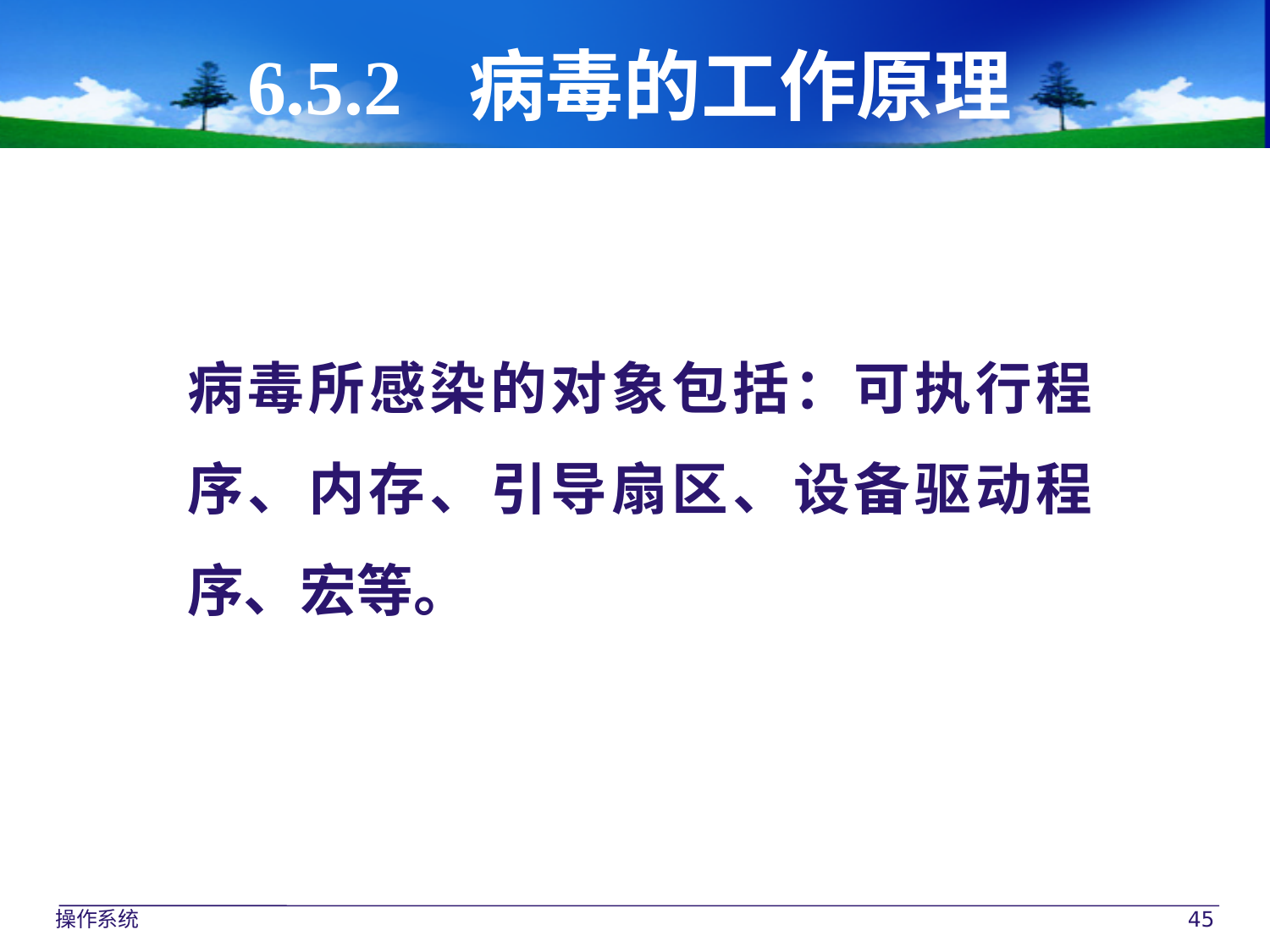

# 6.5.2 病毒的工作原理
病毒所感染的对象包括：可执行程序、内存、引导扇区、设备驱动程序、宏等。
操作系统
45